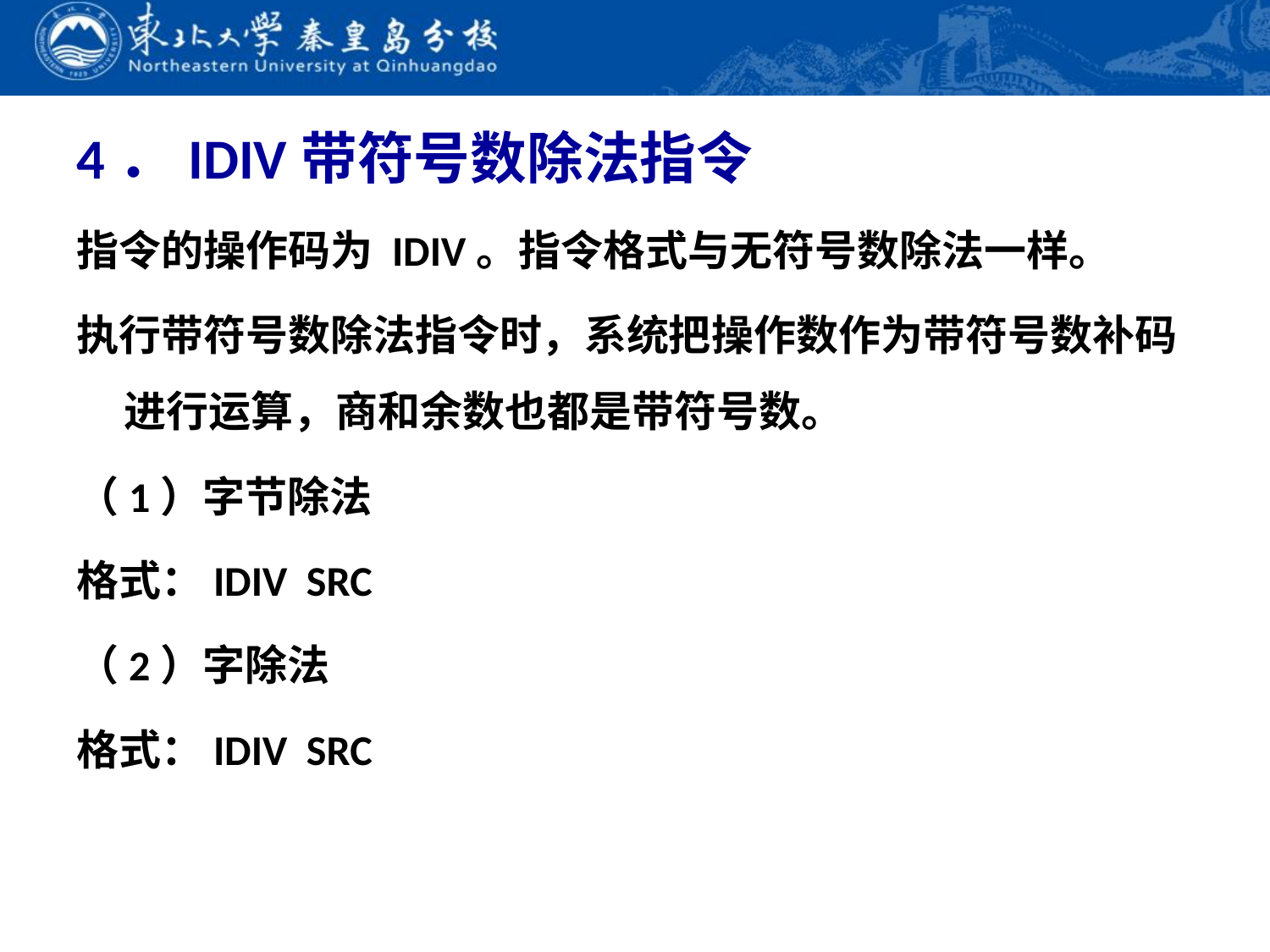

4．IDIV带符号数除法指令
指令的操作码为 IDIV。指令格式与无符号数除法一样。
执行带符号数除法指令时，系统把操作数作为带符号数补码进行运算，商和余数也都是带符号数。
（1）字节除法
格式：IDIV  SRC
（2）字除法
格式：IDIV  SRC